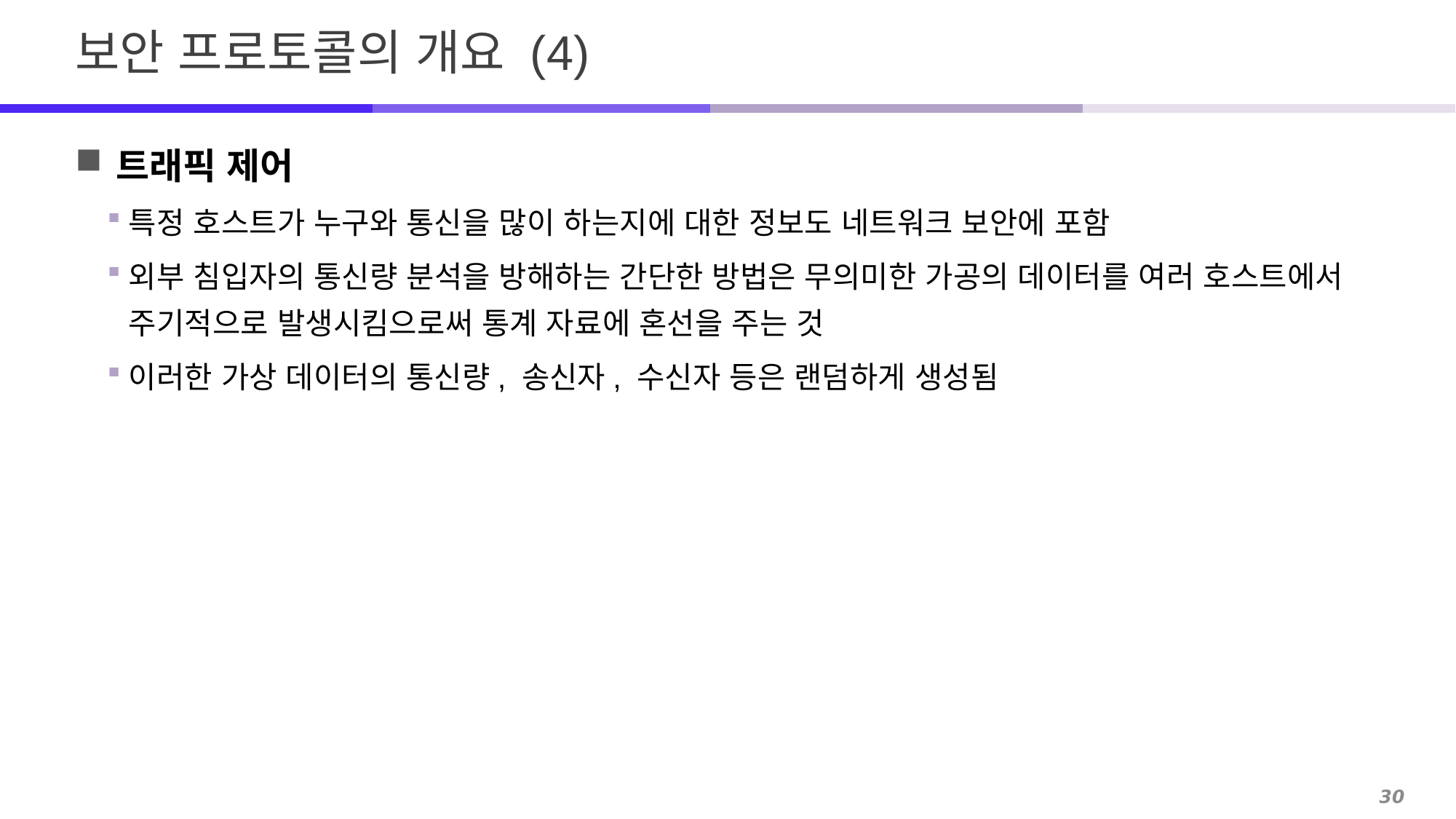

# 보안 프로토콜의 개요 (4)
트래픽 제어
특정 호스트가 누구와 통신을 많이 하는지에 대한 정보도 네트워크 보안에 포함
외부 침입자의 통신량 분석을 방해하는 간단한 방법은 무의미한 가공의 데이터를 여러 호스트에서 주기적으로 발생시킴으로써 통계 자료에 혼선을 주는 것
이러한 가상 데이터의 통신량, 송신자, 수신자 등은 랜덤하게 생성됨